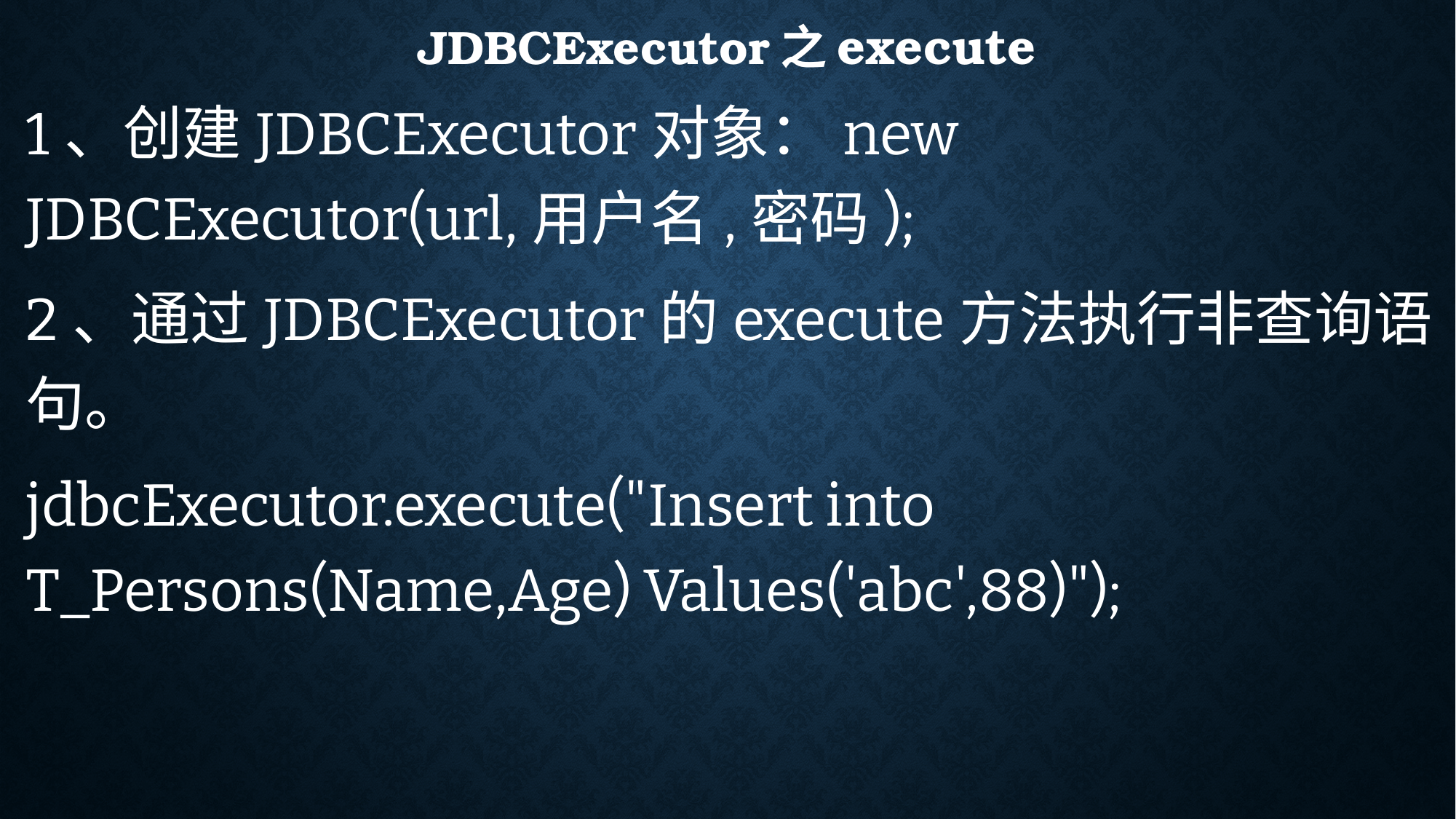

# JDBCExecutor之execute
1、创建JDBCExecutor对象：new JDBCExecutor(url,用户名,密码);
2、通过JDBCExecutor的execute方法执行非查询语句。
jdbcExecutor.execute("Insert into T_Persons(Name,Age) Values('abc',88)");